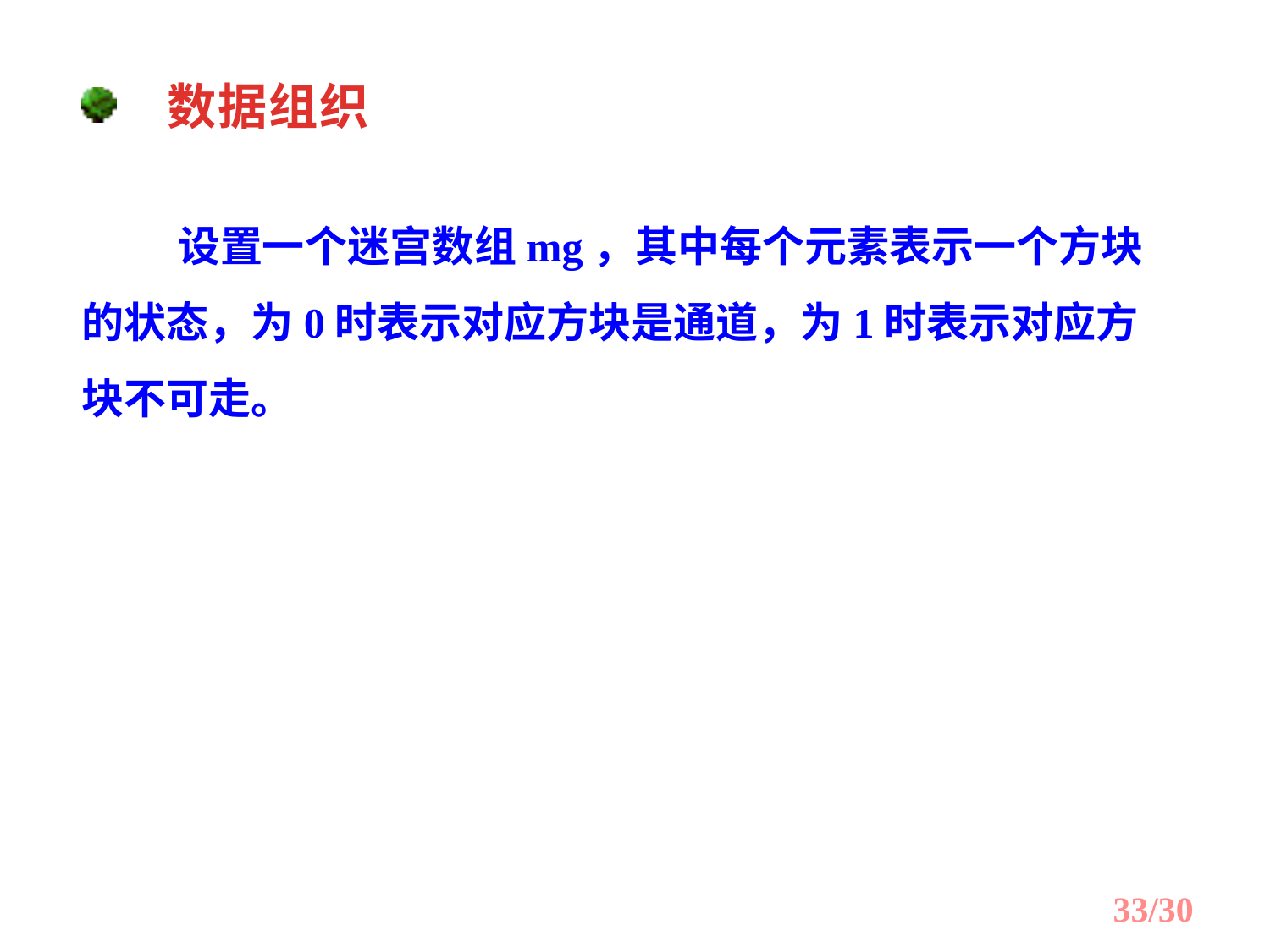

数据组织
         设置一个迷宫数组mg，其中每个元素表示一个方块的状态，为0时表示对应方块是通道，为1时表示对应方块不可走。
33